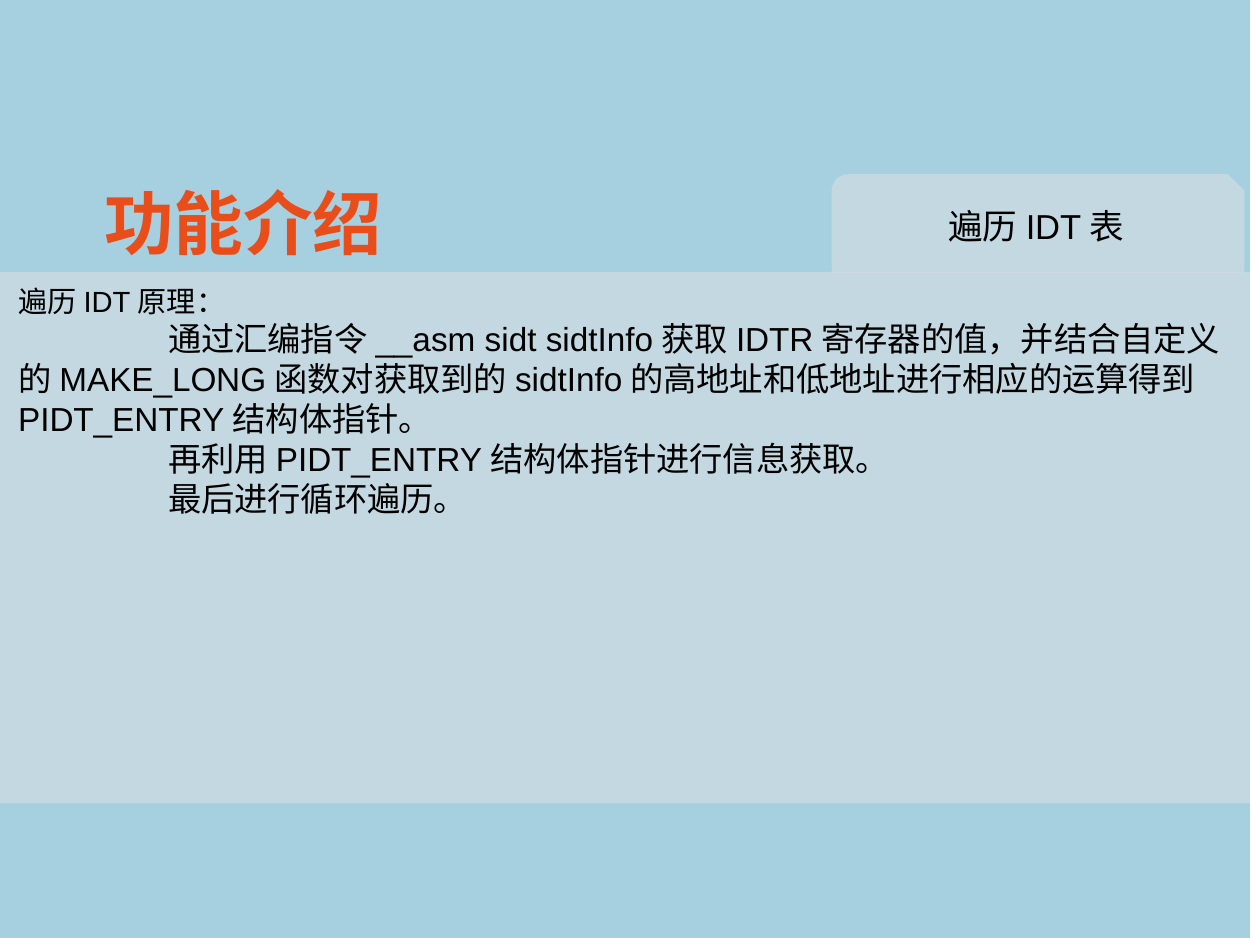

功能介绍
遍历IDT表

遍历IDT原理：
	通过汇编指令__asm sidt sidtInfo获取IDTR寄存器的值，并结合自定义的MAKE_LONG函数对获取到的sidtInfo的高地址和低地址进行相应的运算得到PIDT_ENTRY结构体指针。
	再利用PIDT_ENTRY结构体指针进行信息获取。
	最后进行循环遍历。